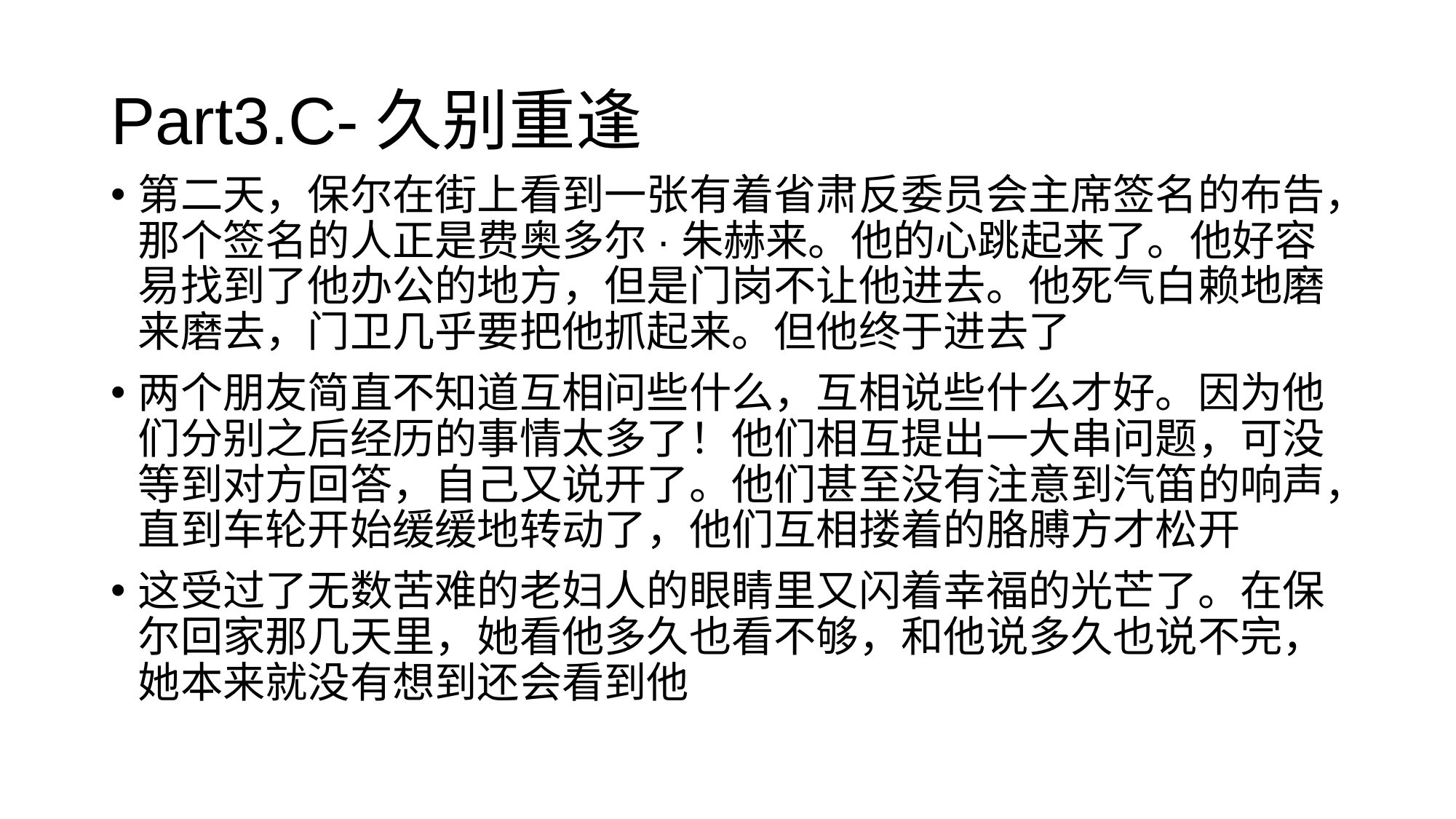

# Part3.C-久别重逢
第二天，保尔在街上看到一张有着省肃反委员会主席签名的布告，那个签名的人正是费奥多尔·朱赫来。他的心跳起来了。他好容易找到了他办公的地方，但是门岗不让他进去。他死气白赖地磨来磨去，门卫几乎要把他抓起来。但他终于进去了
两个朋友简直不知道互相问些什么，互相说些什么才好。因为他们分别之后经历的事情太多了！他们相互提出一大串问题，可没等到对方回答，自己又说开了。他们甚至没有注意到汽笛的响声，直到车轮开始缓缓地转动了，他们互相搂着的胳膊方才松开
这受过了无数苦难的老妇人的眼睛里又闪着幸福的光芒了。在保尔回家那几天里，她看他多久也看不够，和他说多久也说不完，她本来就没有想到还会看到他